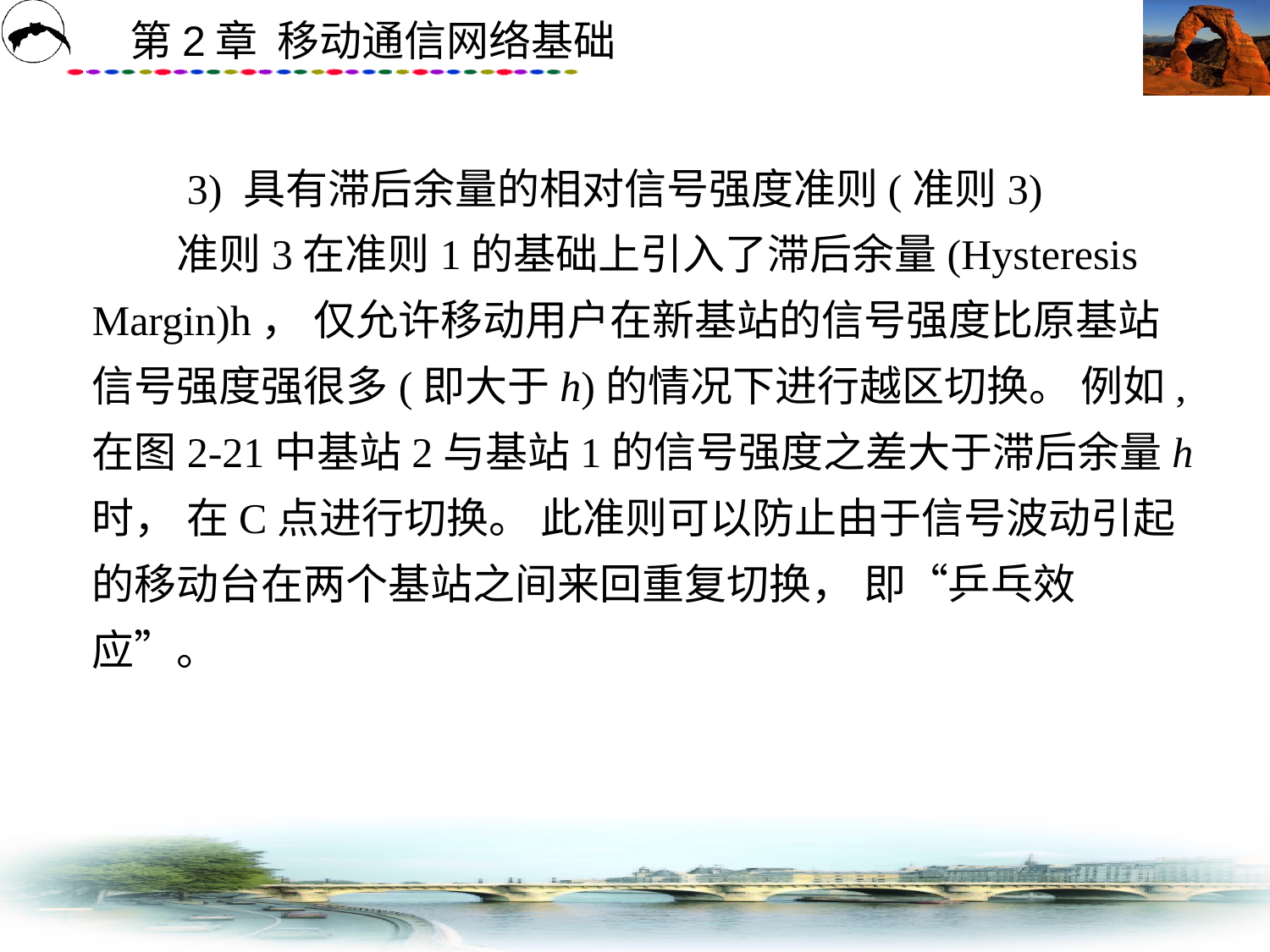

# 3) 具有滞后余量的相对信号强度准则(准则3) 　　准则3在准则1的基础上引入了滞后余量(Hysteresis Margin)h， 仅允许移动用户在新基站的信号强度比原基站信号强度强很多(即大于h)的情况下进行越区切换。 例如, 在图2-21中基站2与基站1的信号强度之差大于滞后余量h时， 在C点进行切换。 此准则可以防止由于信号波动引起的移动台在两个基站之间来回重复切换， 即“乒乓效应”。